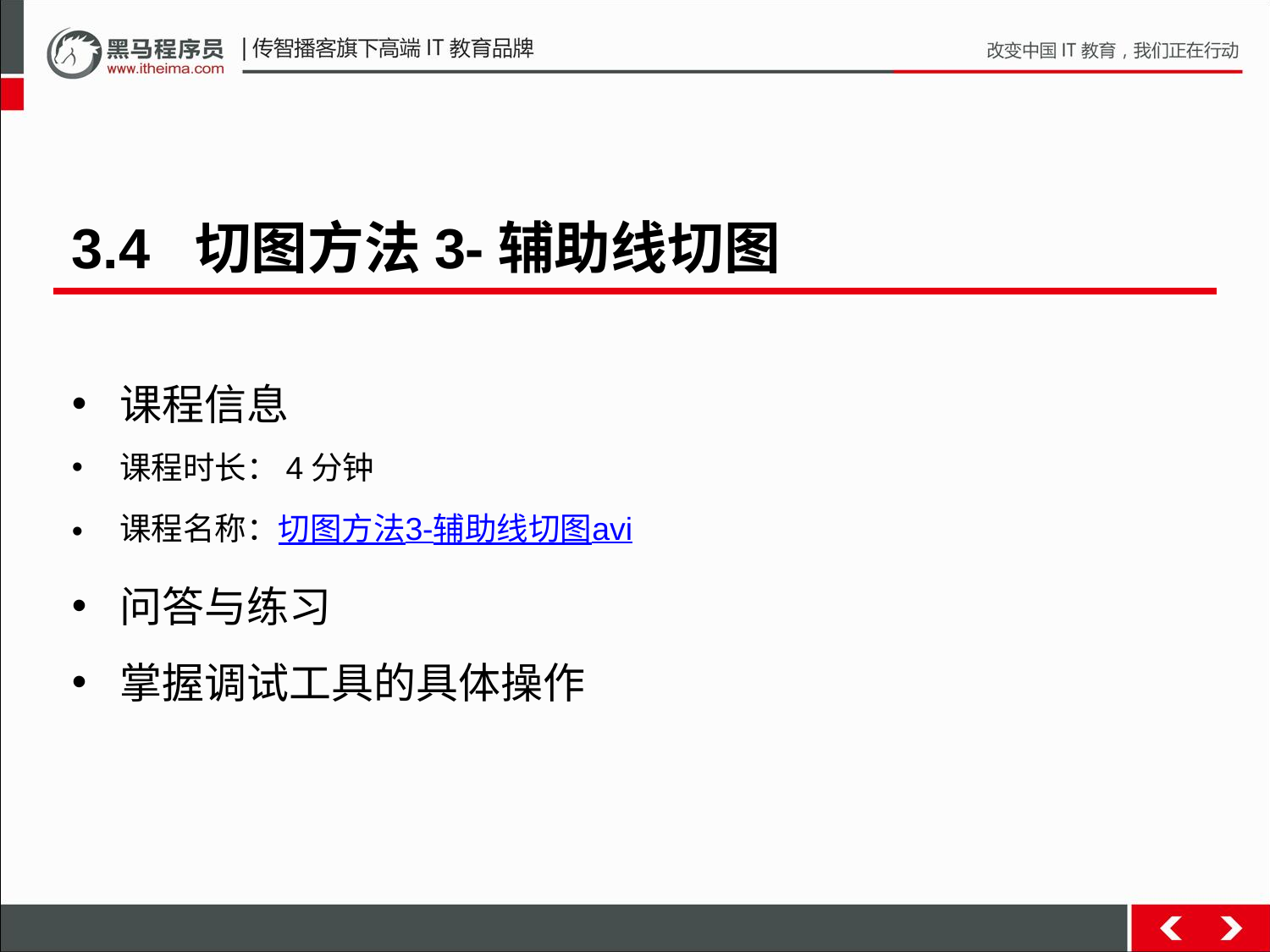

3.4  切图方法3-辅助线切图
课程信息
课程时长：4分钟
课程名称：切图方法3-辅助线切图avi
问答与练习
掌握调试工具的具体操作